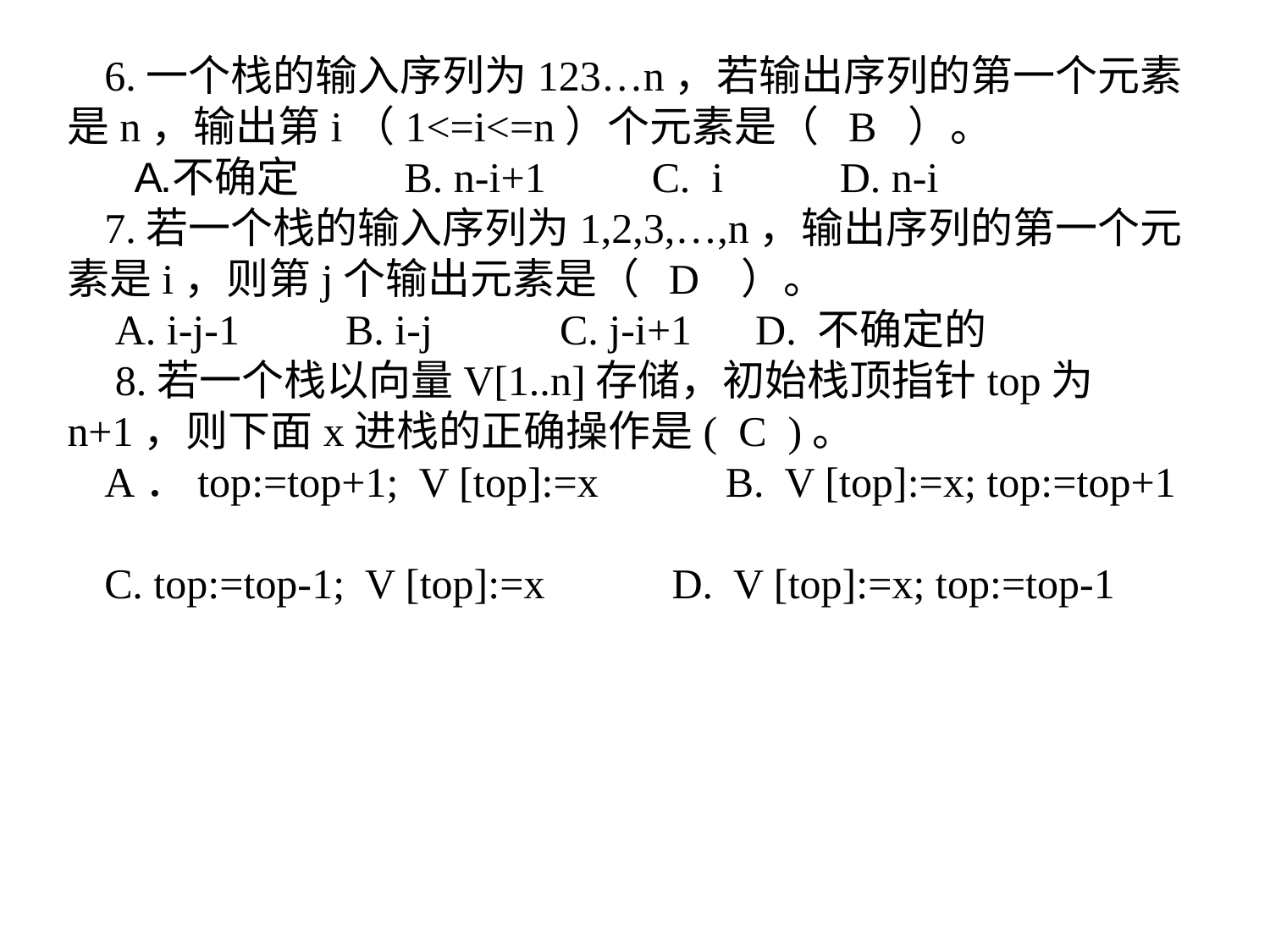

6.一个栈的输入序列为123…n，若输出序列的第一个元素是n，输出第i（1<=i<=n）个元素是（  B  ）。
不确定          B. n-i+1          C.  i           D. n-i
7.若一个栈的输入序列为1,2,3,…,n，输出序列的第一个元素是i，则第j个输出元素是（  D   ）。
 A. i-j-1          B. i-j            C. j-i+1      D. 不确定的
 8.若一个栈以向量V[1..n]存储，初始栈顶指针top为n+1，则下面x进栈的正确操作是(  C  )。
A．top:=top+1;  V [top]:=x            B.  V [top]:=x; top:=top+1
C. top:=top-1;  V [top]:=x            D.  V [top]:=x; top:=top-1